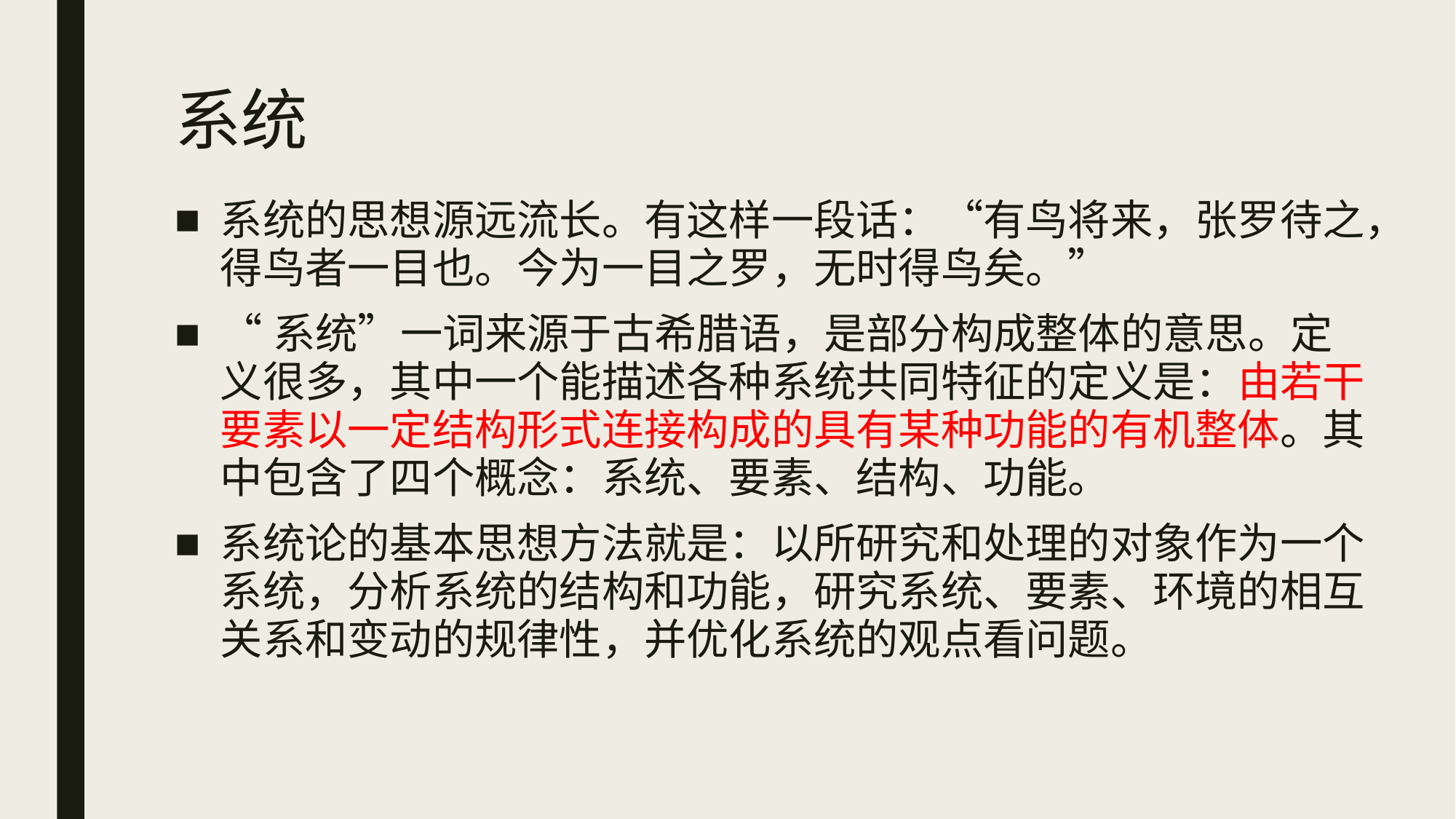

# 系统
系统的思想源远流长。有这样一段话：“有鸟将来，张罗待之，得鸟者一目也。今为一目之罗，无时得鸟矣。”
“系统”一词来源于古希腊语，是部分构成整体的意思。定义很多，其中一个能描述各种系统共同特征的定义是：由若干要素以一定结构形式连接构成的具有某种功能的有机整体。其中包含了四个概念：系统、要素、结构、功能。
系统论的基本思想方法就是：以所研究和处理的对象作为一个系统，分析系统的结构和功能，研究系统、要素、环境的相互关系和变动的规律性，并优化系统的观点看问题。